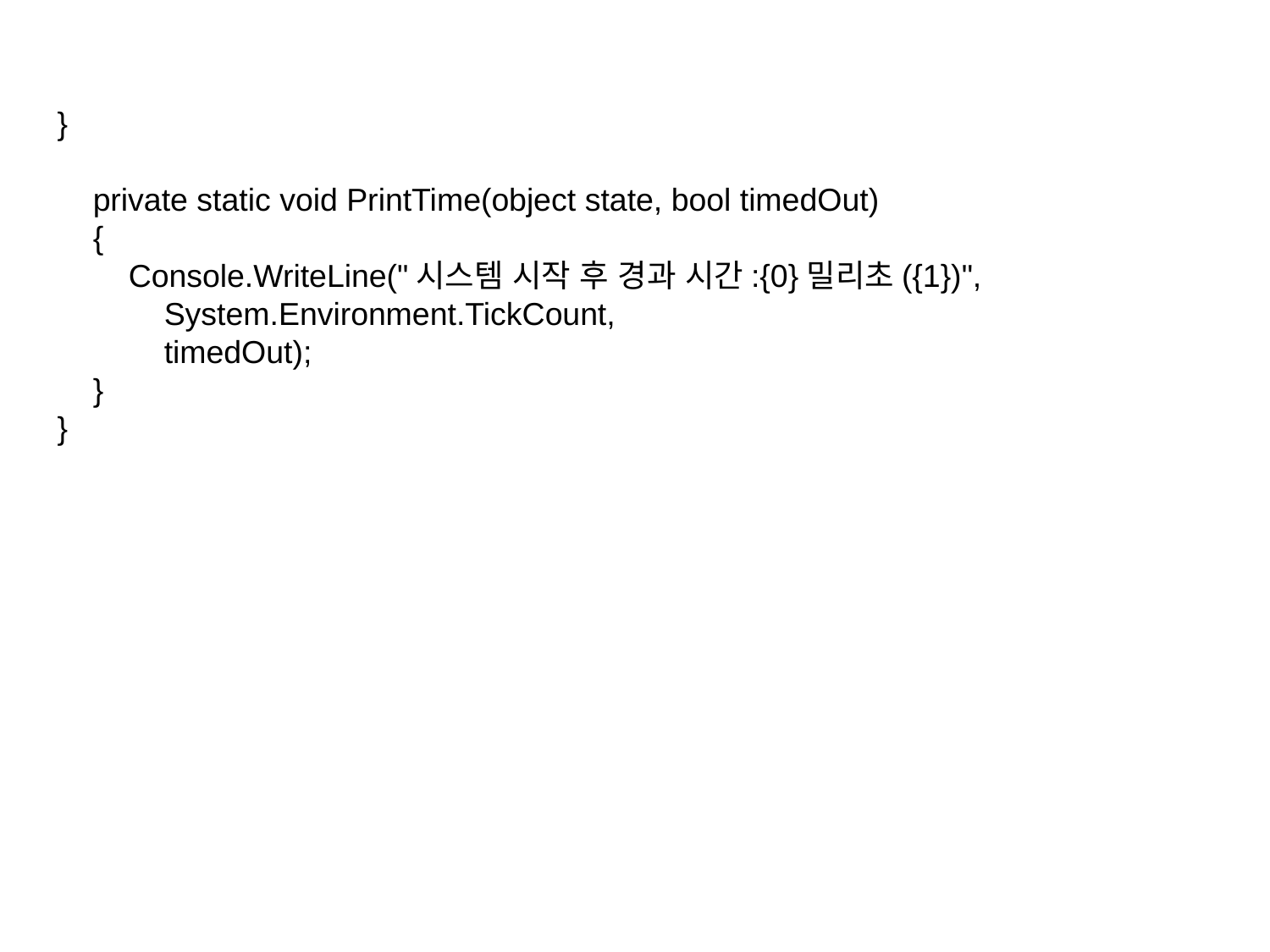

}

    private static void PrintTime(object state, bool timedOut)
    {
        Console.WriteLine("시스템 시작 후 경과 시간:{0}밀리초({1})",
            System.Environment.TickCount,
            timedOut);
    }
}